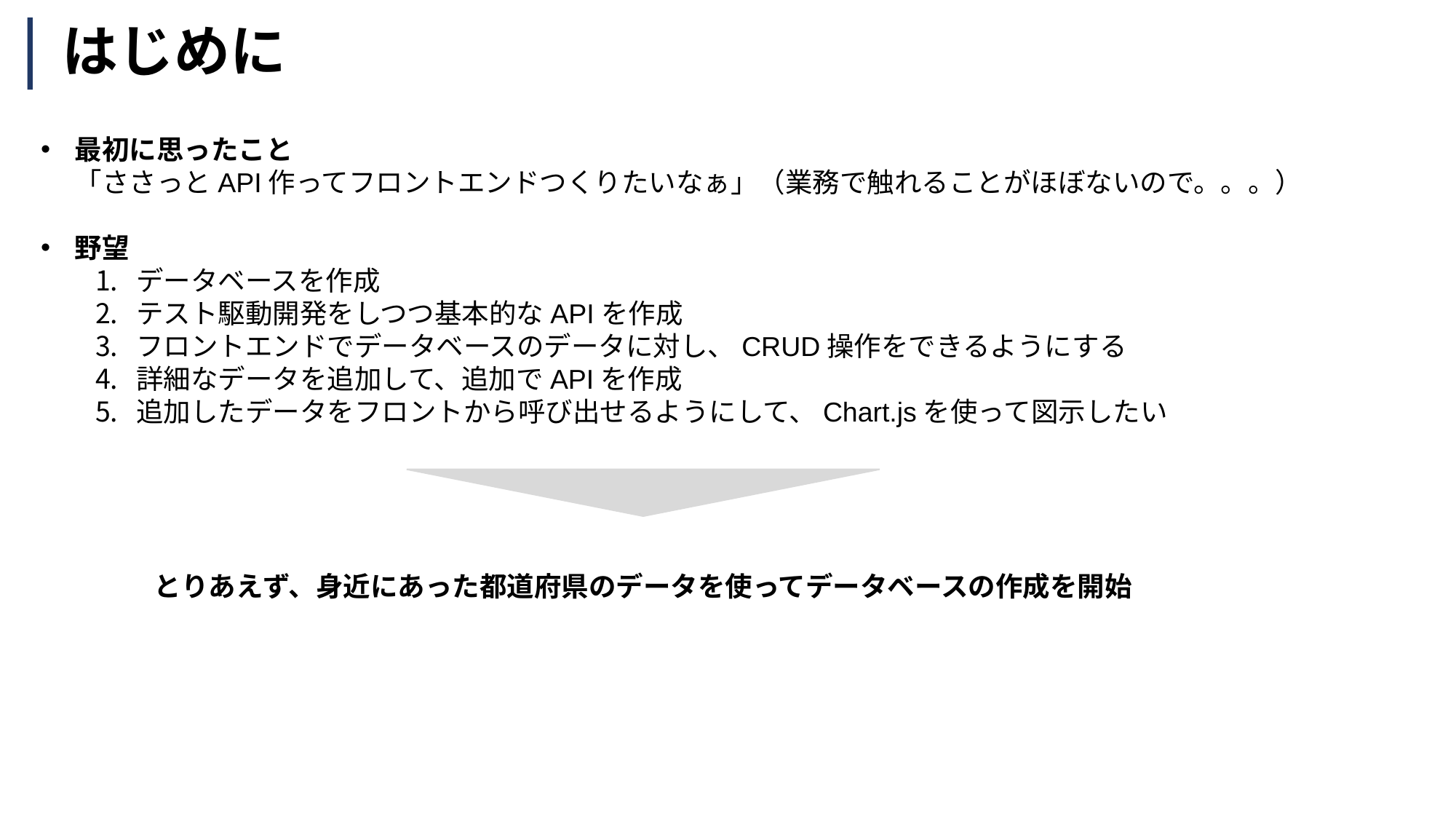

# はじめに

最初に思ったこと
「ささっとAPI作ってフロントエンドつくりたいなぁ」（業務で触れることがほぼないので。。。）

野望
データベースを作成
テスト駆動開発をしつつ基本的なAPIを作成
フロントエンドでデータベースのデータに対し、CRUD操作をできるようにする
詳細なデータを追加して、追加でAPIを作成
追加したデータをフロントから呼び出せるようにして、Chart.jsを使って図示したい

とりあえず、身近にあった都道府県のデータを使ってデータベースの作成を開始